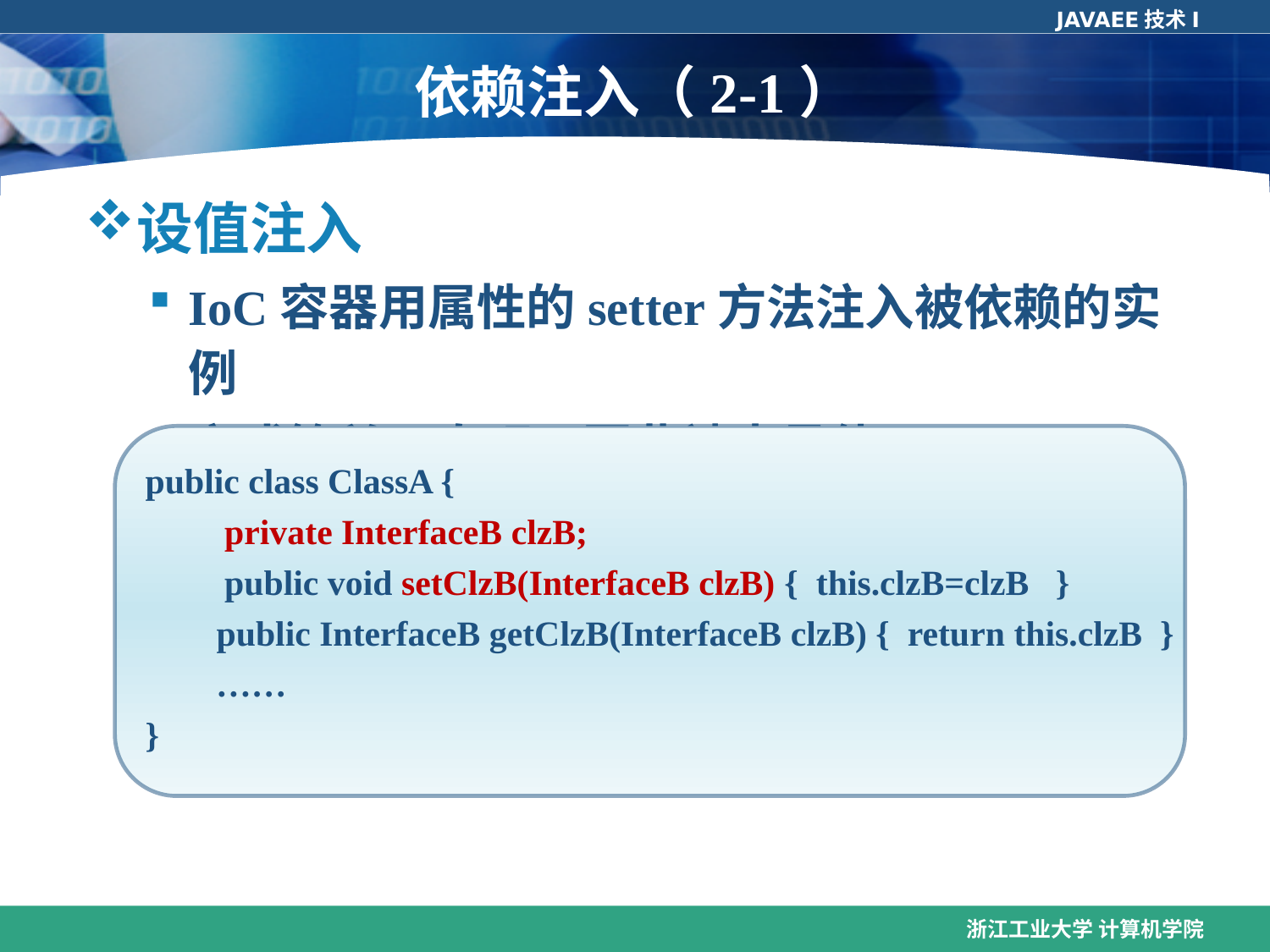

# 依赖注入（2-1）
设值注入
IoC容器用属性的setter方法注入被依赖的实例
方式简单、直观，因此被大量使用
public class ClassA {
　　private InterfaceB clzB;
　　public void setClzB(InterfaceB clzB) {  this.clzB=clzB   }
        public InterfaceB getClzB(InterfaceB clzB) {  return this.clzB  }
　　……
}